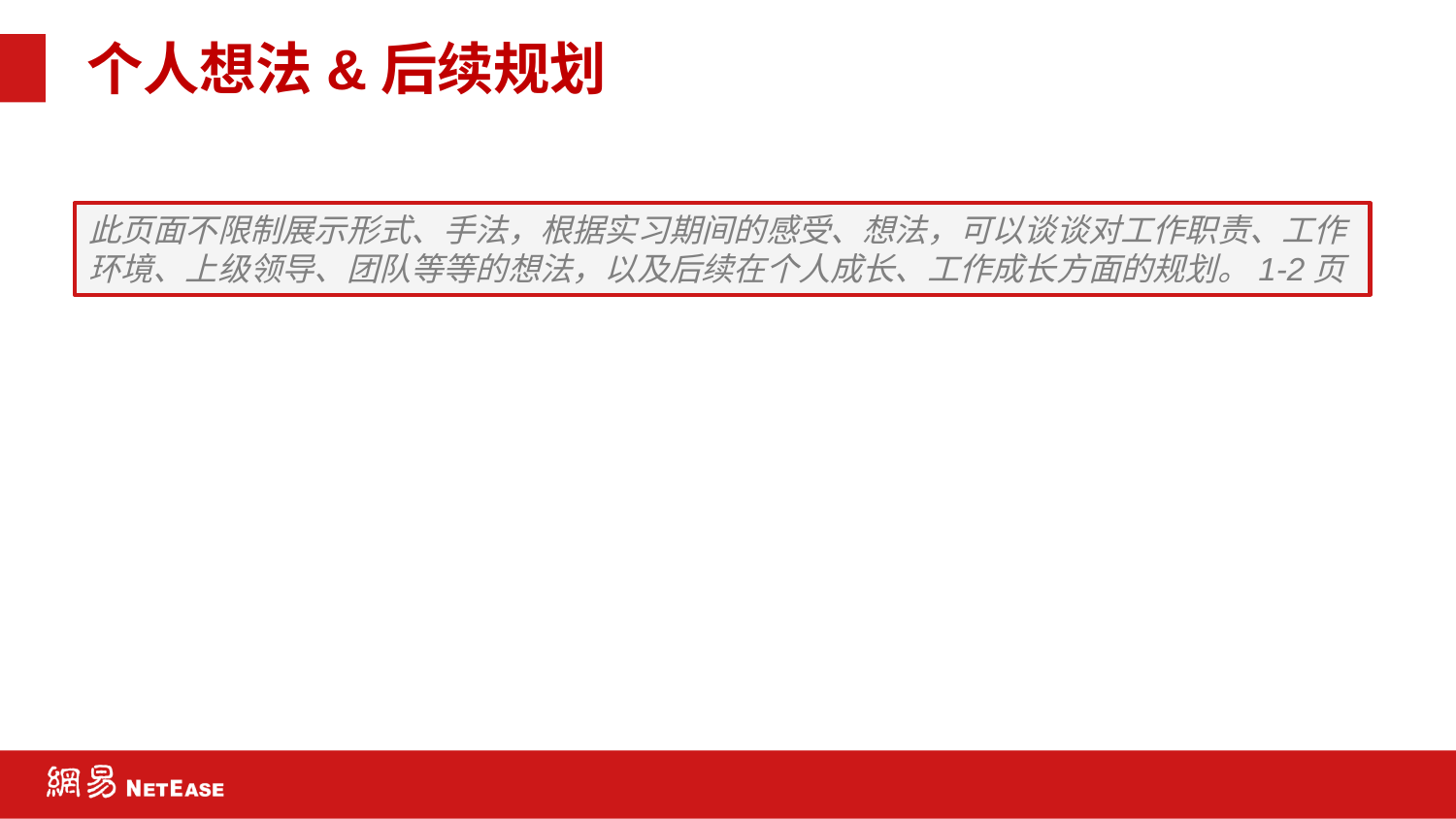

# 个人想法&后续规划
此页面不限制展示形式、手法，根据实习期间的感受、想法，可以谈谈对工作职责、工作环境、上级领导、团队等等的想法，以及后续在个人成长、工作成长方面的规划。1-2页